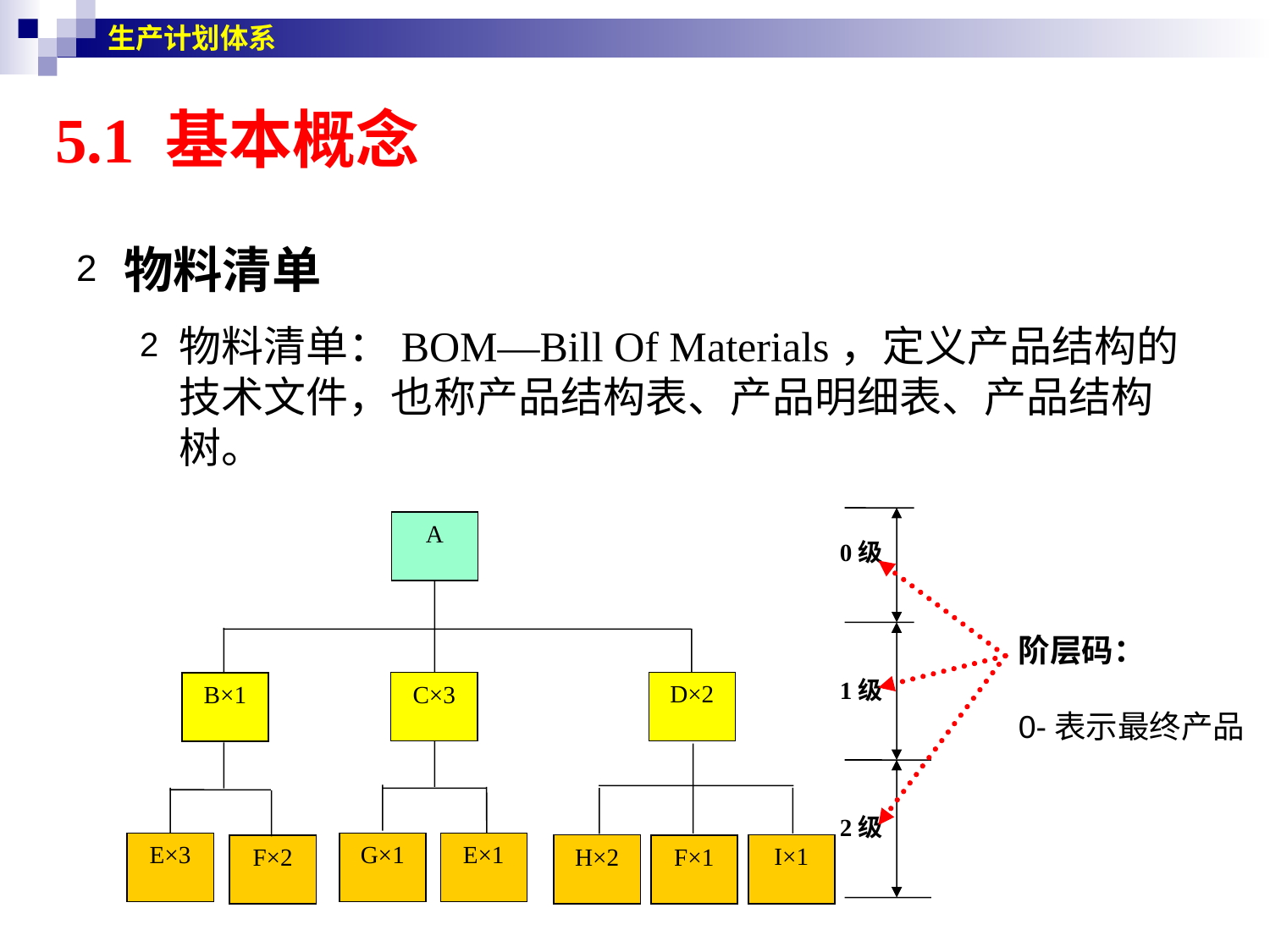

生产计划体系
5.1 基本概念
物料清单
物料清单：BOM—Bill Of Materials，定义产品结构的技术文件，也称产品结构表、产品明细表、产品结构树。

0级

1级

2级

A

D×2

I×1
H×2
F×1
C×3

G×1
E×1
B×1

E×3
F×2

阶层码：

0-表示最终产品